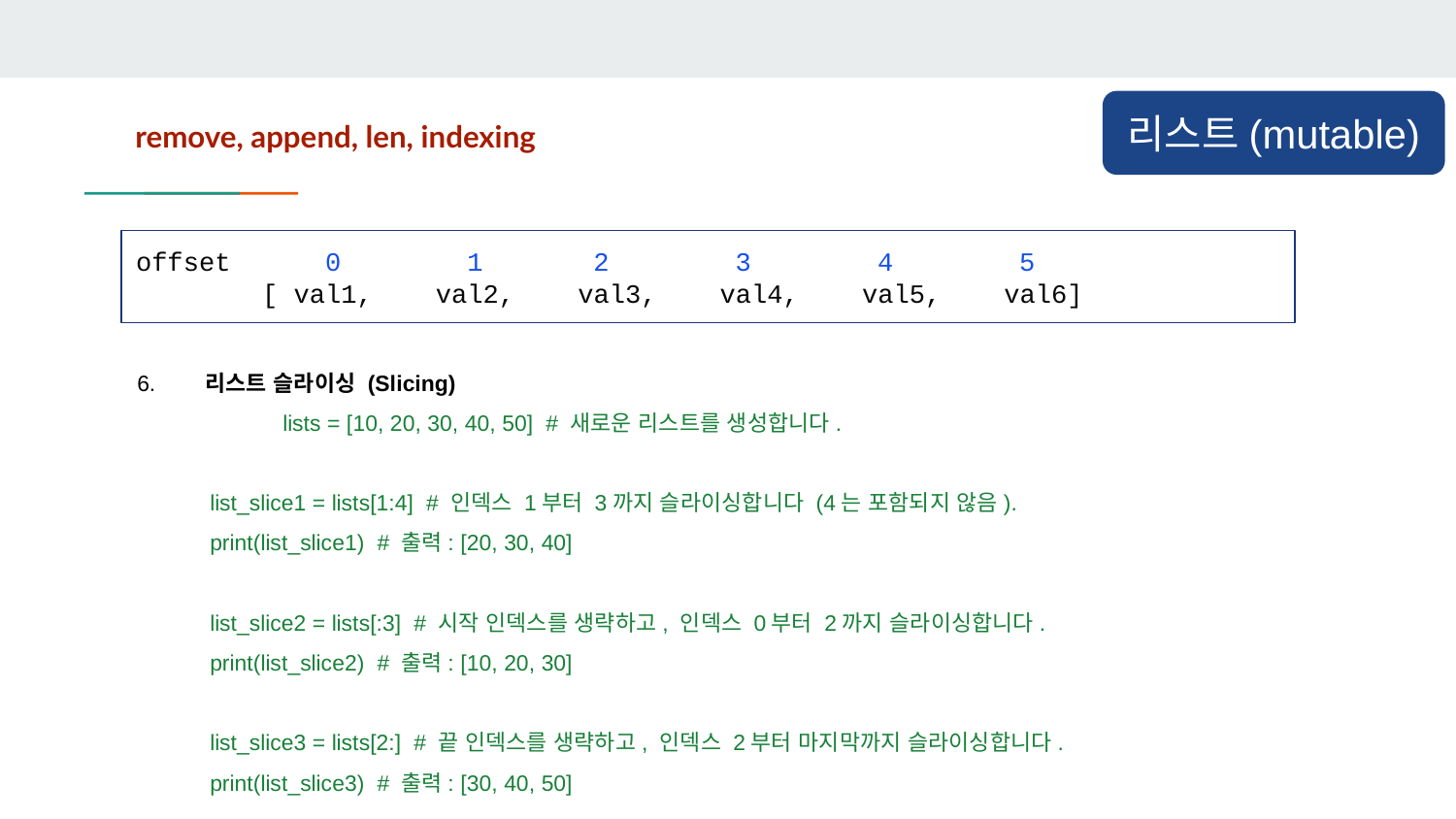

리스트(mutable)
remove, append, len, indexing
offset      0        1       2        3        4        5
        [ val1,    val2,    val3,    val4,    val5,    val6]
6.       리스트 슬라이싱 (Slicing)
	lists = [10, 20, 30, 40, 50]  # 새로운 리스트를 생성합니다.

list_slice1 = lists[1:4]  # 인덱스 1부터 3까지 슬라이싱합니다 (4는 포함되지 않음).
print(list_slice1)  # 출력: [20, 30, 40]

list_slice2 = lists[:3]  # 시작 인덱스를 생략하고, 인덱스 0부터 2까지 슬라이싱합니다.
print(list_slice2)  # 출력: [10, 20, 30]

list_slice3 = lists[2:]  # 끝 인덱스를 생략하고, 인덱스 2부터 마지막까지 슬라이싱합니다.
print(list_slice3)  # 출력: [30, 40, 50]